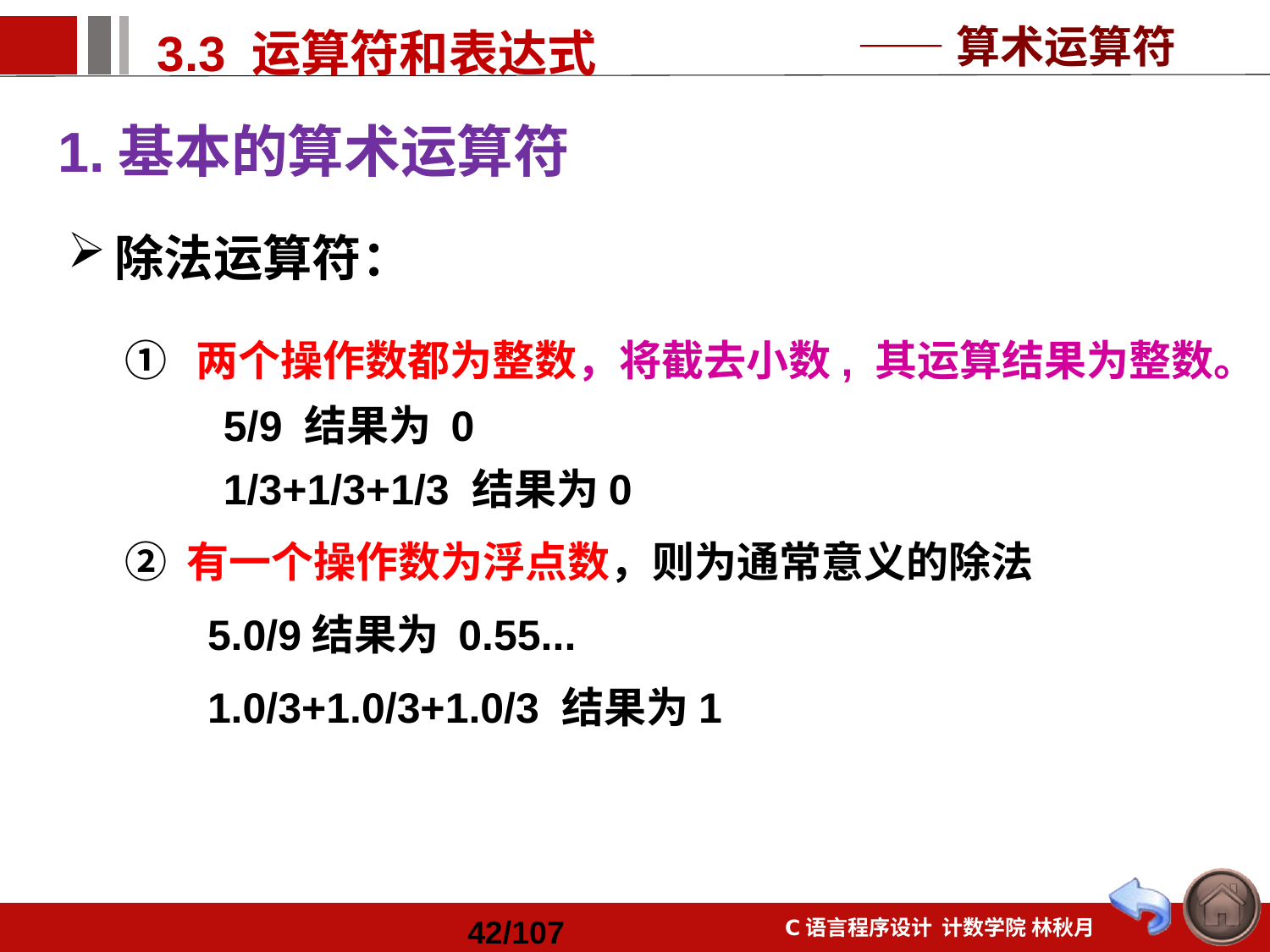

——算术运算符
1.基本的算术运算符
除法运算符：

①  两个操作数都为整数，将截去小数, 其运算结果为整数。
   5/9 结果为 0
   1/3+1/3+1/3 结果为0
② 有一个操作数为浮点数，则为通常意义的除法
       5.0/9结果为 0.55...
       1.0/3+1.0/3+1.0/3 结果为1